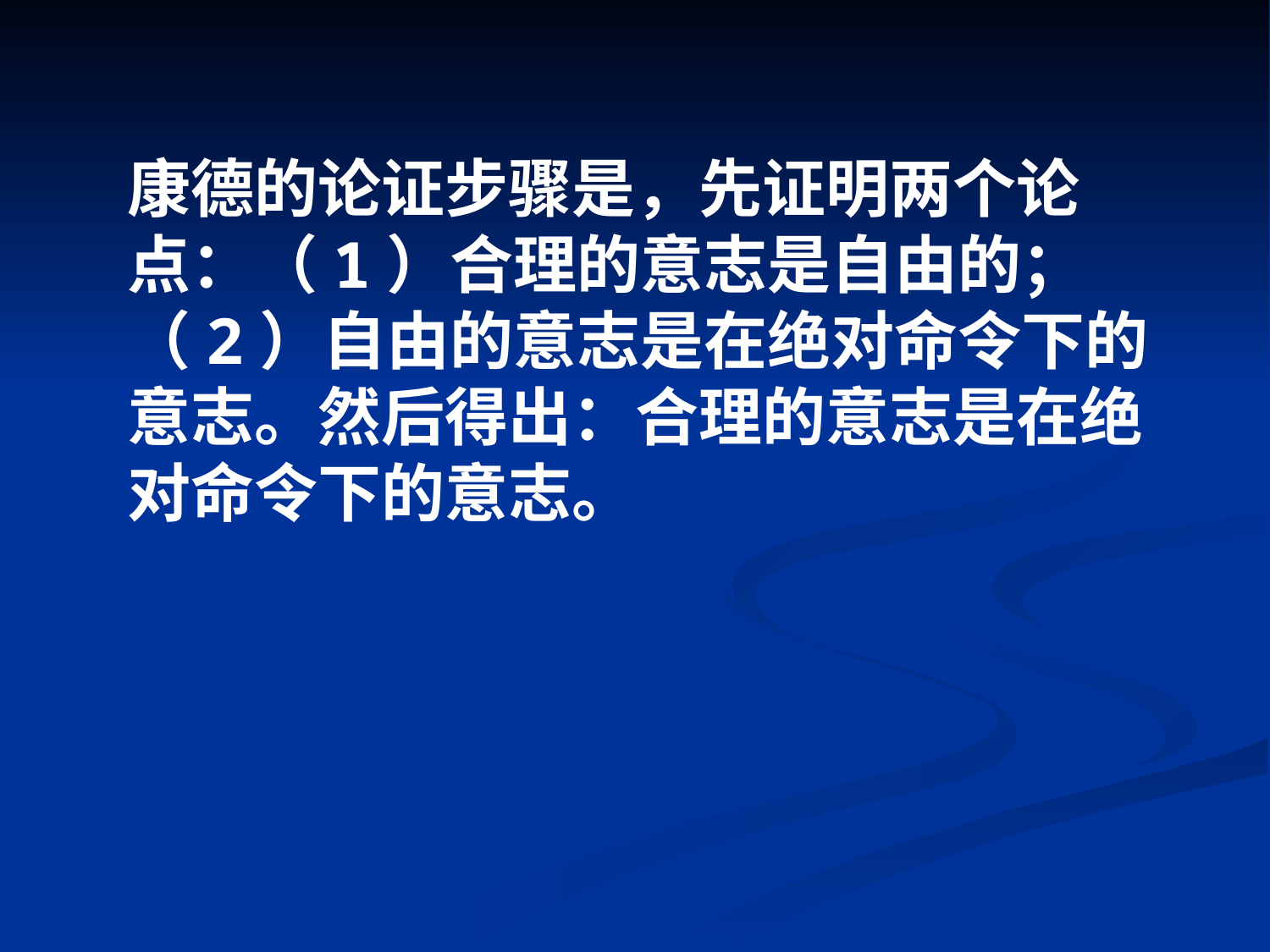

康德的论证步骤是，先证明两个论点：（1）合理的意志是自由的；（2）自由的意志是在绝对命令下的意志。然后得出：合理的意志是在绝对命令下的意志。